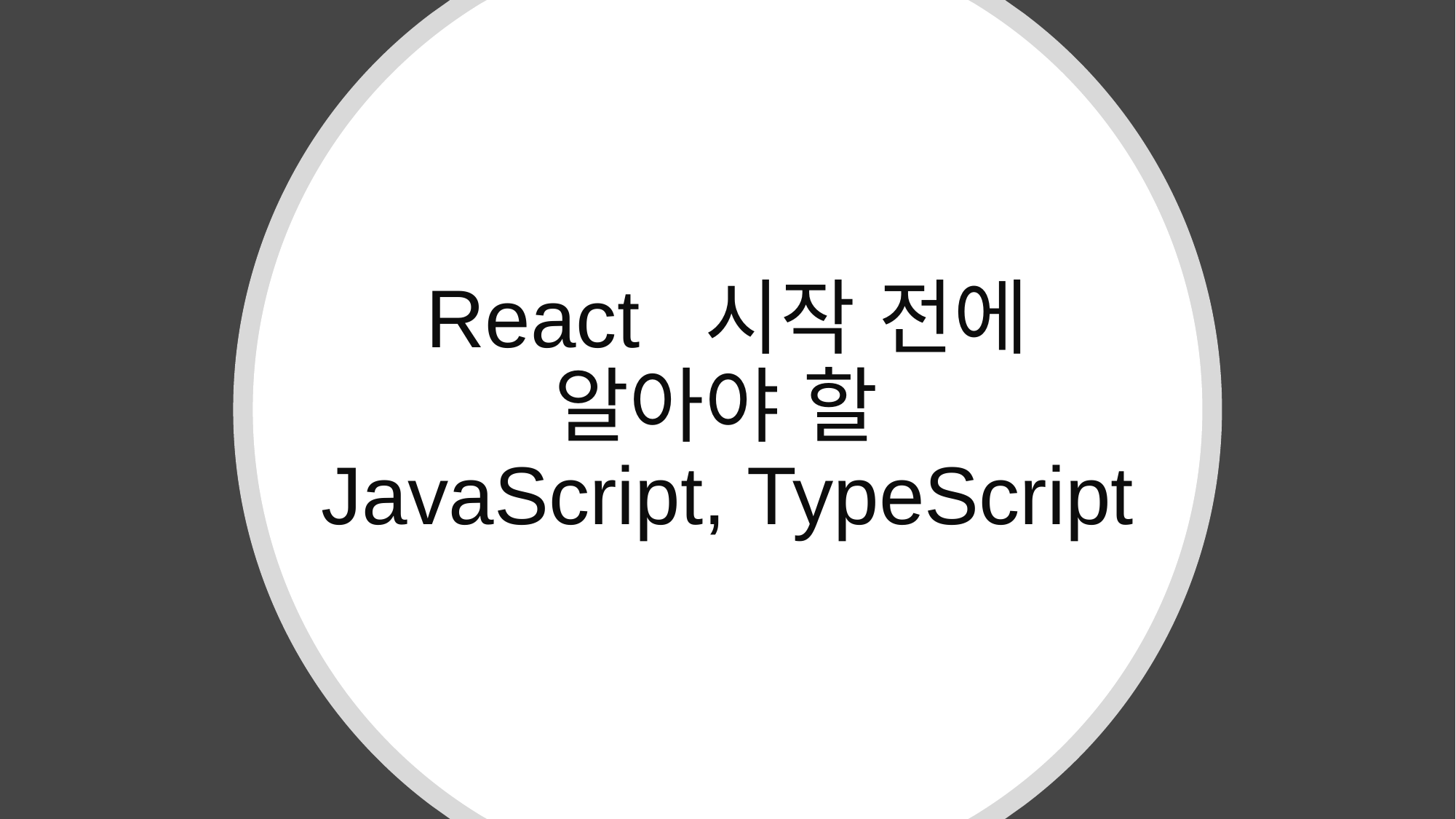

# React  시작 전에 알아야 할 JavaScript, TypeScript